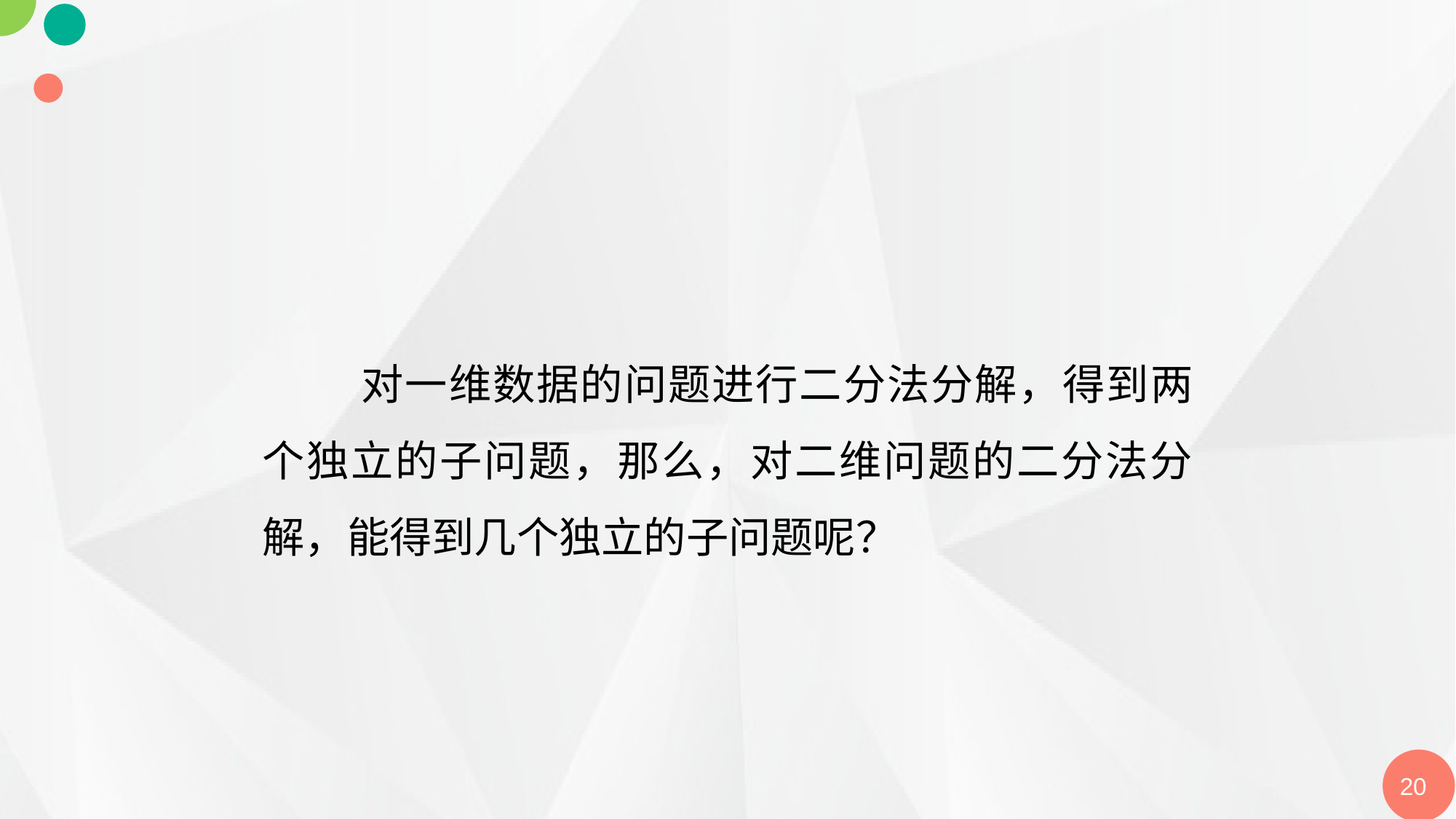

对一维数据的问题进行二分法分解，得到两个独立的子问题，那么，对二维问题的二分法分解，能得到几个独立的子问题呢？